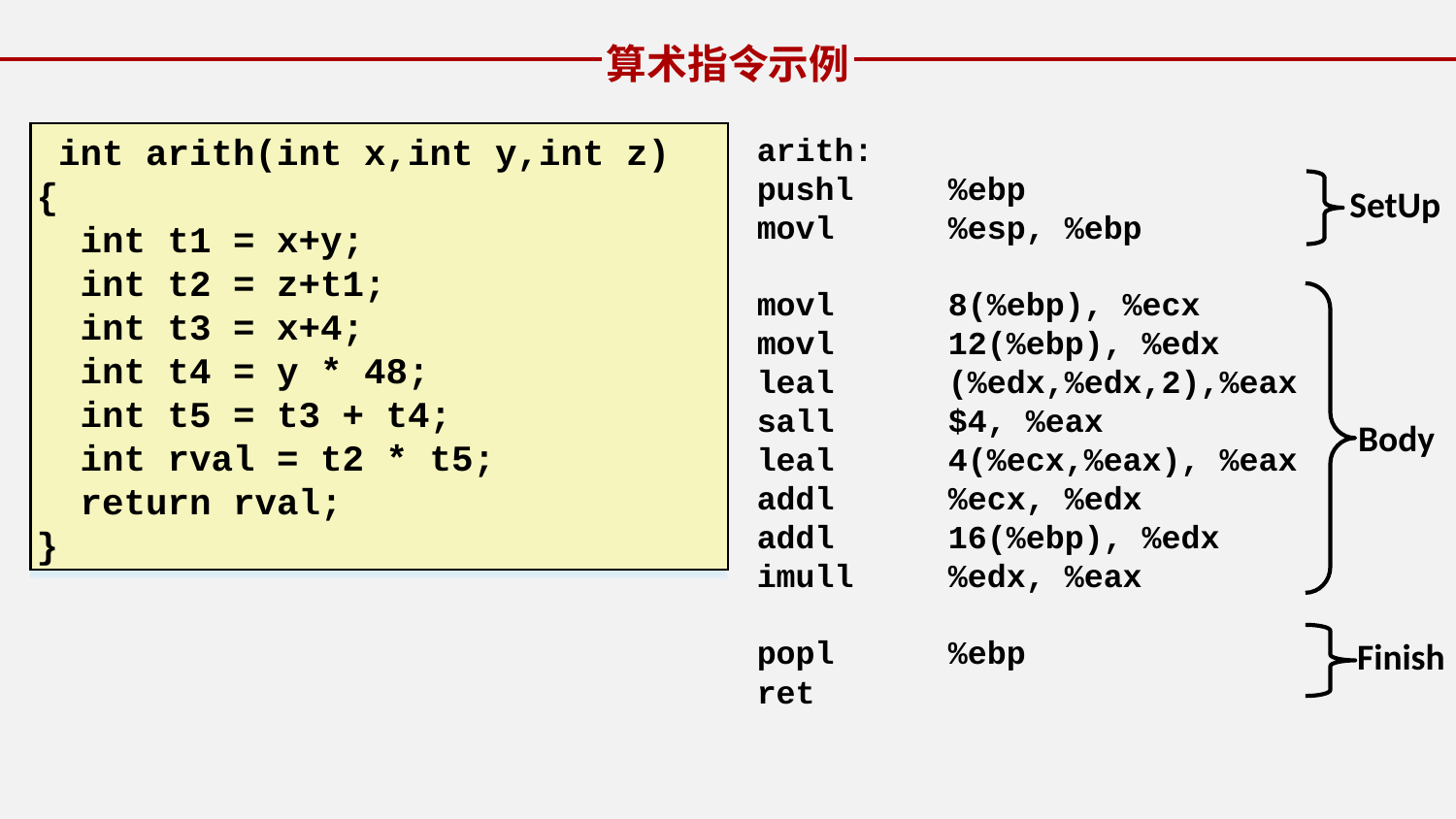

算术指令示例
 int arith(int x,int y,int z)
{
  int t1 = x+y;
  int t2 = z+t1;
  int t3 = x+4;
  int t4 = y * 48;
  int t5 = t3 + t4;
  int rval = t2 * t5;
  return rval;
}
arith:
pushl	%ebp
movl	%esp, %ebp

movl	8(%ebp), %ecx
movl	12(%ebp), %edx
leal	(%edx,%edx,2),%eax
sall	$4, %eax
leal	4(%ecx,%eax), %eax
addl	%ecx, %edx
addl	16(%ebp), %edx
imull	%edx, %eax

popl	%ebp
ret

SetUp

Body

Finish